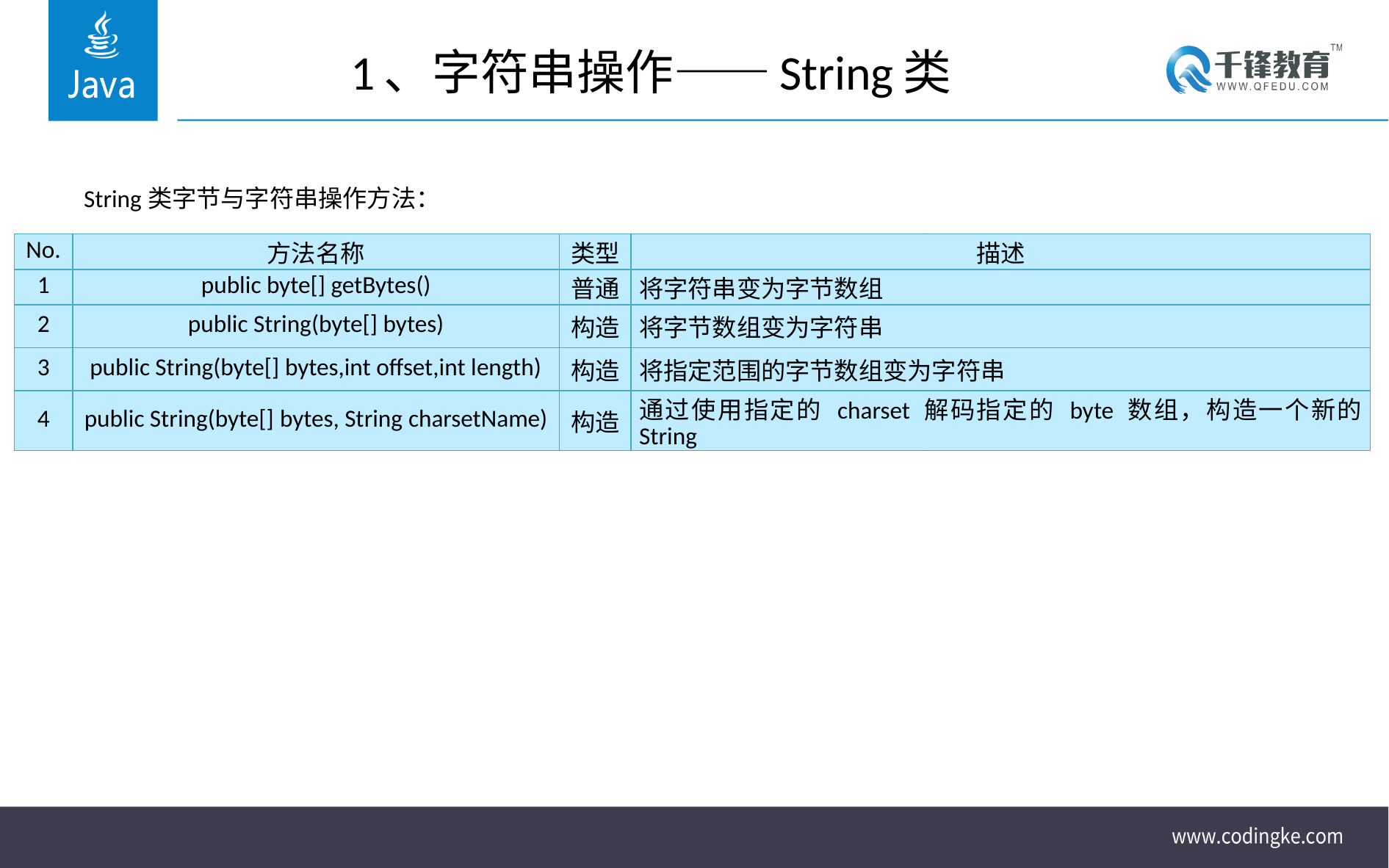

# 1、字符串操作——String类
String类字节与字符串操作方法：

| No. | 方法名称 | 类型 | 描述 |
| --- | --- | --- | --- |
| 1 | public byte[] getBytes() | 普通 | 将字符串变为字节数组 |
| 2 | public String(byte[] bytes) | 构造 | 将字节数组变为字符串 |
| 3 | public String(byte[] bytes,int offset,int length) | 构造 | 将指定范围的字节数组变为字符串 |
| 4 | public String(byte[] bytes, String charsetName) | 构造 | 通过使用指定的 charset 解码指定的 byte 数组，构造一个新的 String |